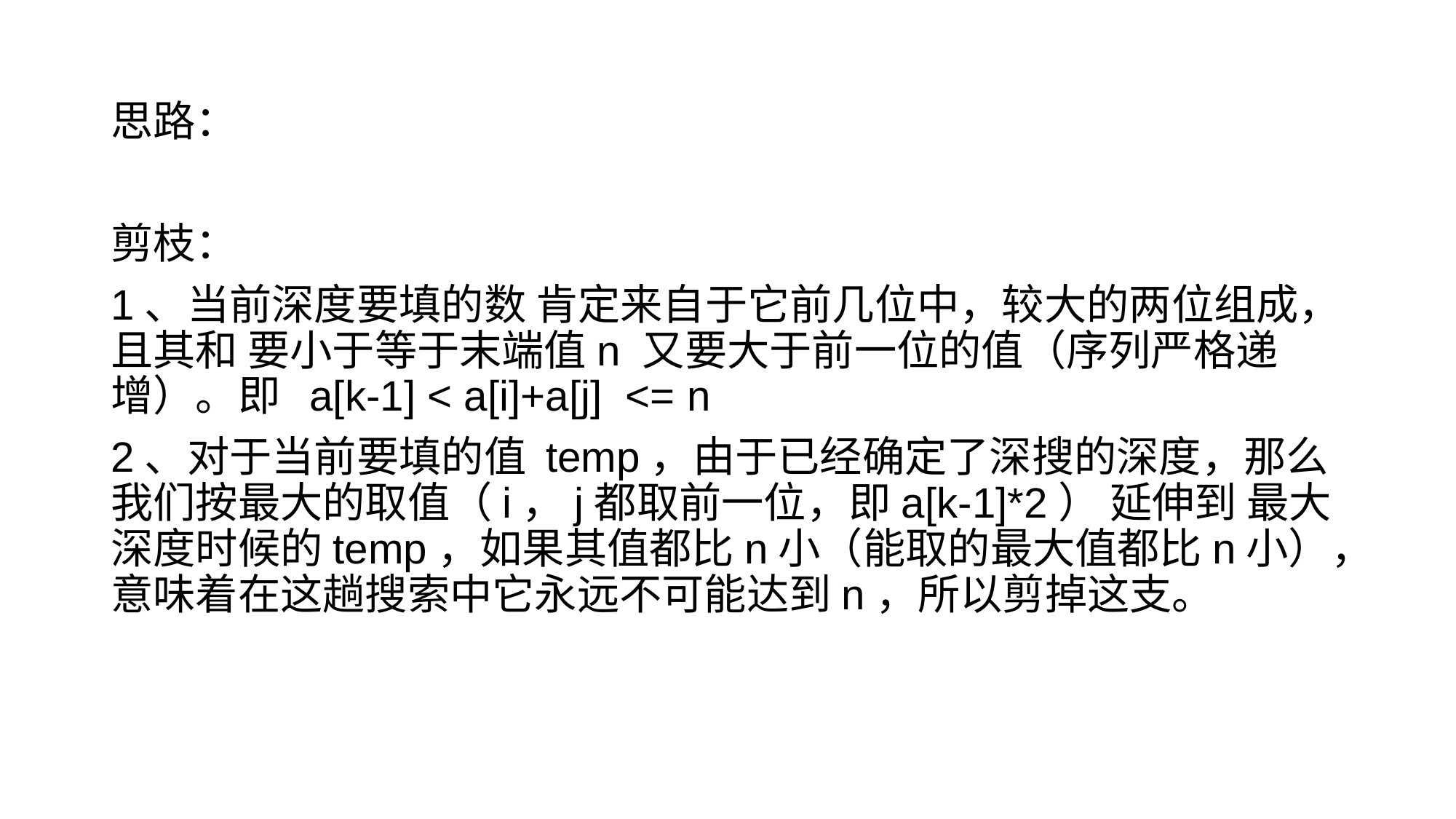

思路：

剪枝：
1、当前深度要填的数 肯定来自于它前几位中，较大的两位组成，且其和 要小于等于末端值n 又要大于前一位的值（序列严格递增）。即  a[k-1] < a[i]+a[j]  <= n
2、对于当前要填的值 temp，由于已经确定了深搜的深度，那么 我们按最大的取值（i，j都取前一位，即a[k-1]*2） 延伸到 最大深度时候的temp，如果其值都比n小（能取的最大值都比n小），意味着在这趟搜索中它永远不可能达到n，所以剪掉这支。